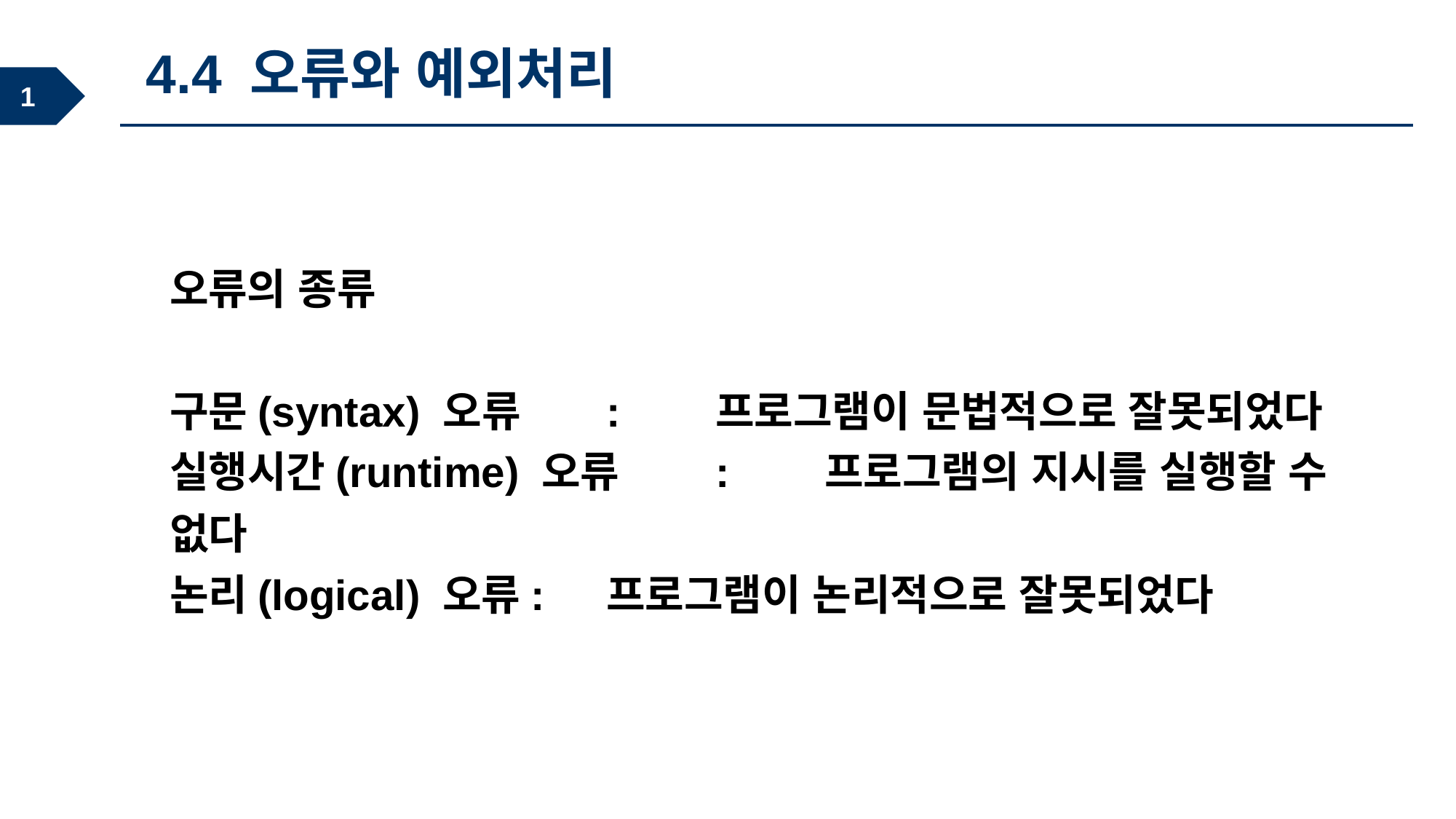

4.4 오류와 예외처리
오류의 종류

구문(syntax) 오류	:	프로그램이 문법적으로 잘못되었다
실행시간(runtime) 오류	:	프로그램의 지시를 실행할 수 없다
논리(logical) 오류:	프로그램이 논리적으로 잘못되었다